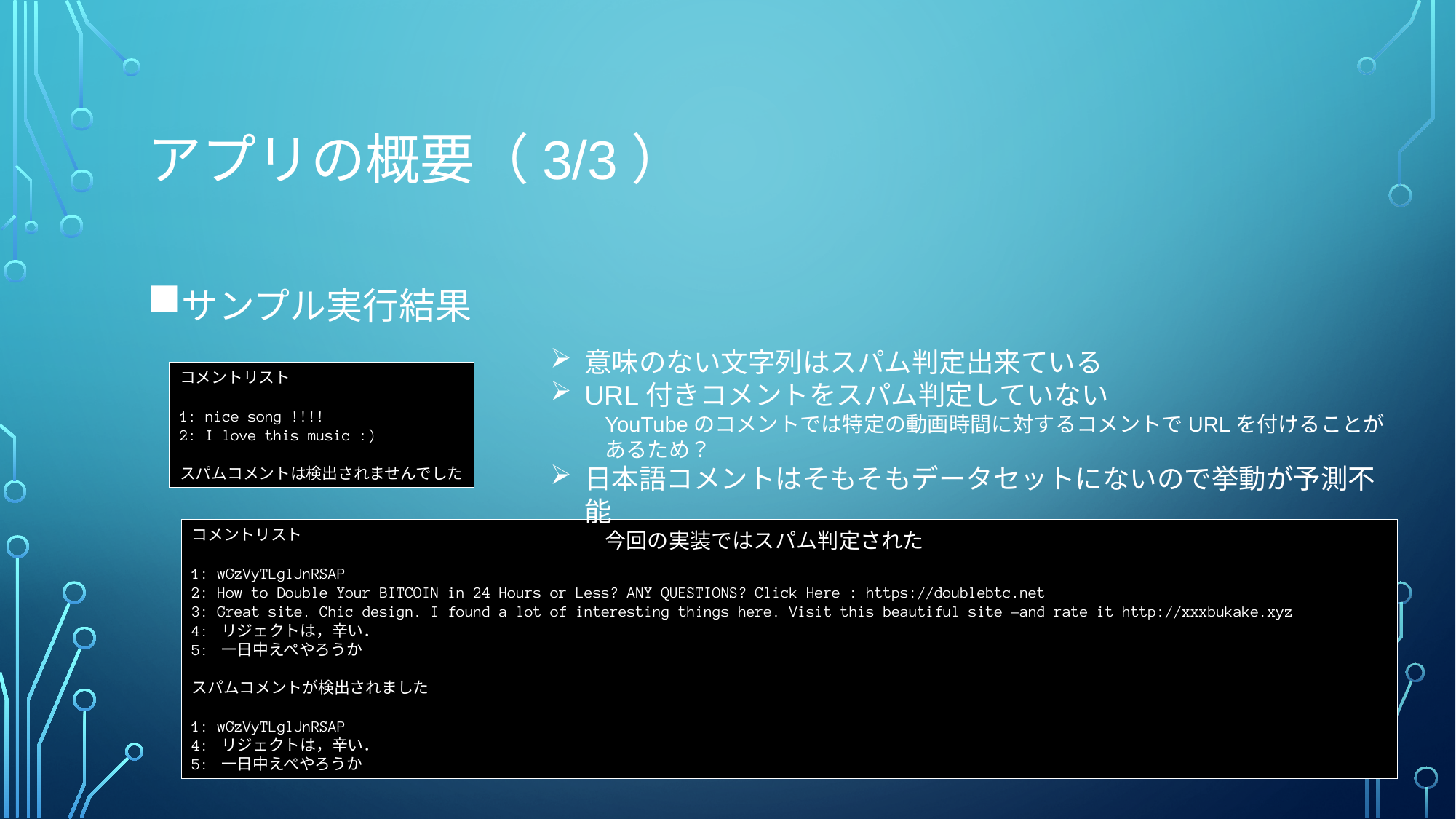

# アプリの概要（3/3）
サンプル実行結果

意味のない文字列はスパム判定出来ている
URL付きコメントをスパム判定していない
YouTubeのコメントでは特定の動画時間に対するコメントでURLを付けることがあるため？
日本語コメントはそもそもデータセットにないので挙動が予測不能
今回の実装ではスパム判定された
コメントリスト

1: nice song !!!!
2: I love this music :)

スパムコメントは検出されませんでした
コメントリスト

1: wGzVyTLglJnRSAP
2: How to Double Your BITCOIN in 24 Hours or Less? ANY QUESTIONS? Click Here : https://doublebtc.net
3: Great site. Chic design. I found a lot of interesting things here. Visit this beautiful site –and rate it http://xxxbukake.xyz
4: リジェクトは，辛い．
5: 一日中えぺやろうか

スパムコメントが検出されました

1: wGzVyTLglJnRSAP
4: リジェクトは，辛い．
5: 一日中えぺやろうか